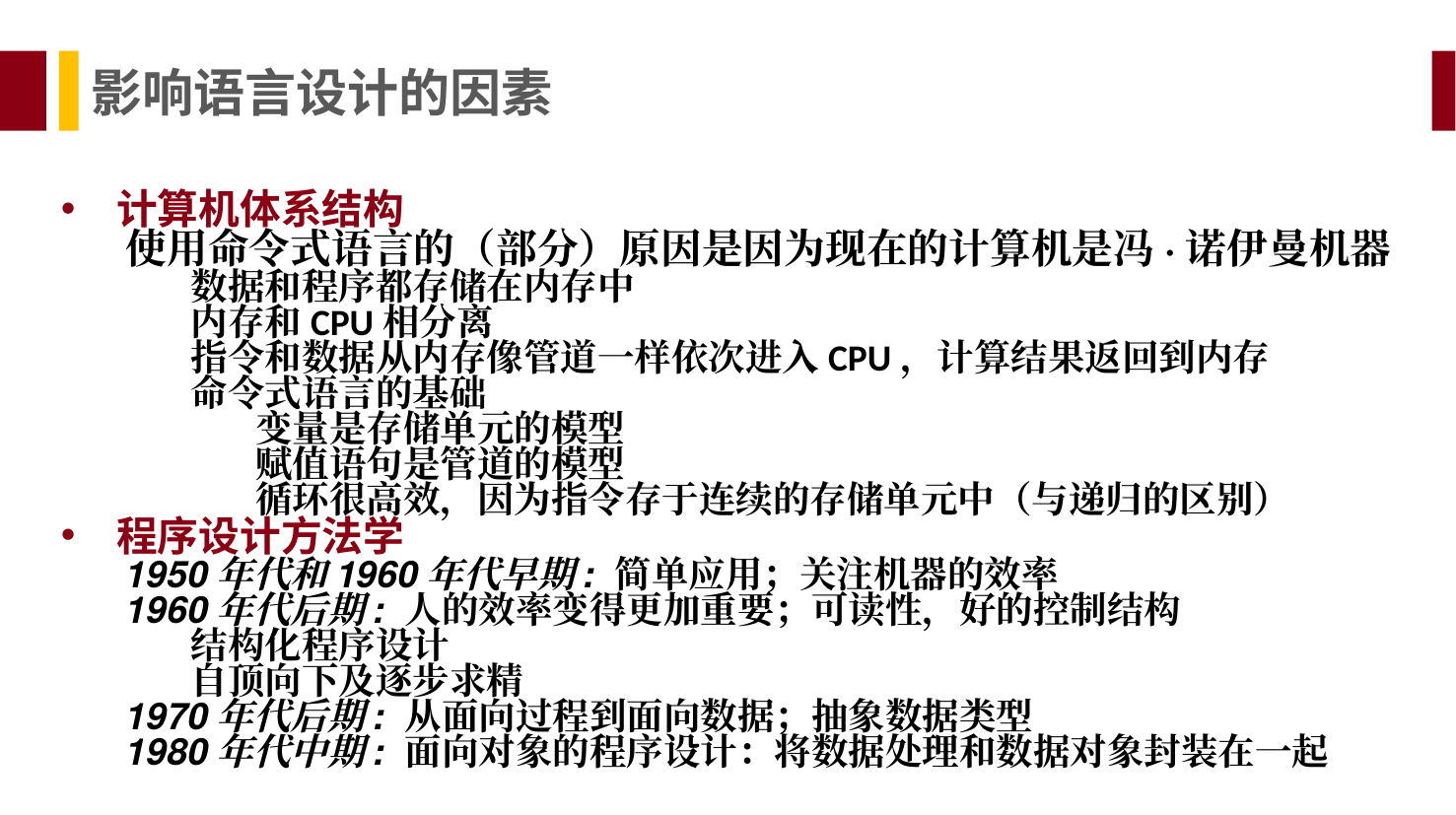

影响语言设计的因素
计算机体系结构
使用命令式语言的（部分）原因是因为现在的计算机是冯·诺伊曼机器
数据和程序都存储在内存中
内存和CPU相分离
指令和数据从内存像管道一样依次进入CPU，计算结果返回到内存
命令式语言的基础
变量是存储单元的模型
赋值语句是管道的模型
循环很高效，因为指令存于连续的存储单元中（与递归的区别）
程序设计方法学
1950年代和1960年代早期: 简单应用；关注机器的效率
1960年代后期: 人的效率变得更加重要；可读性，好的控制结构
结构化程序设计
自顶向下及逐步求精
1970年代后期: 从面向过程到面向数据；抽象数据类型
1980年代中期: 面向对象的程序设计：将数据处理和数据对象封装在一起